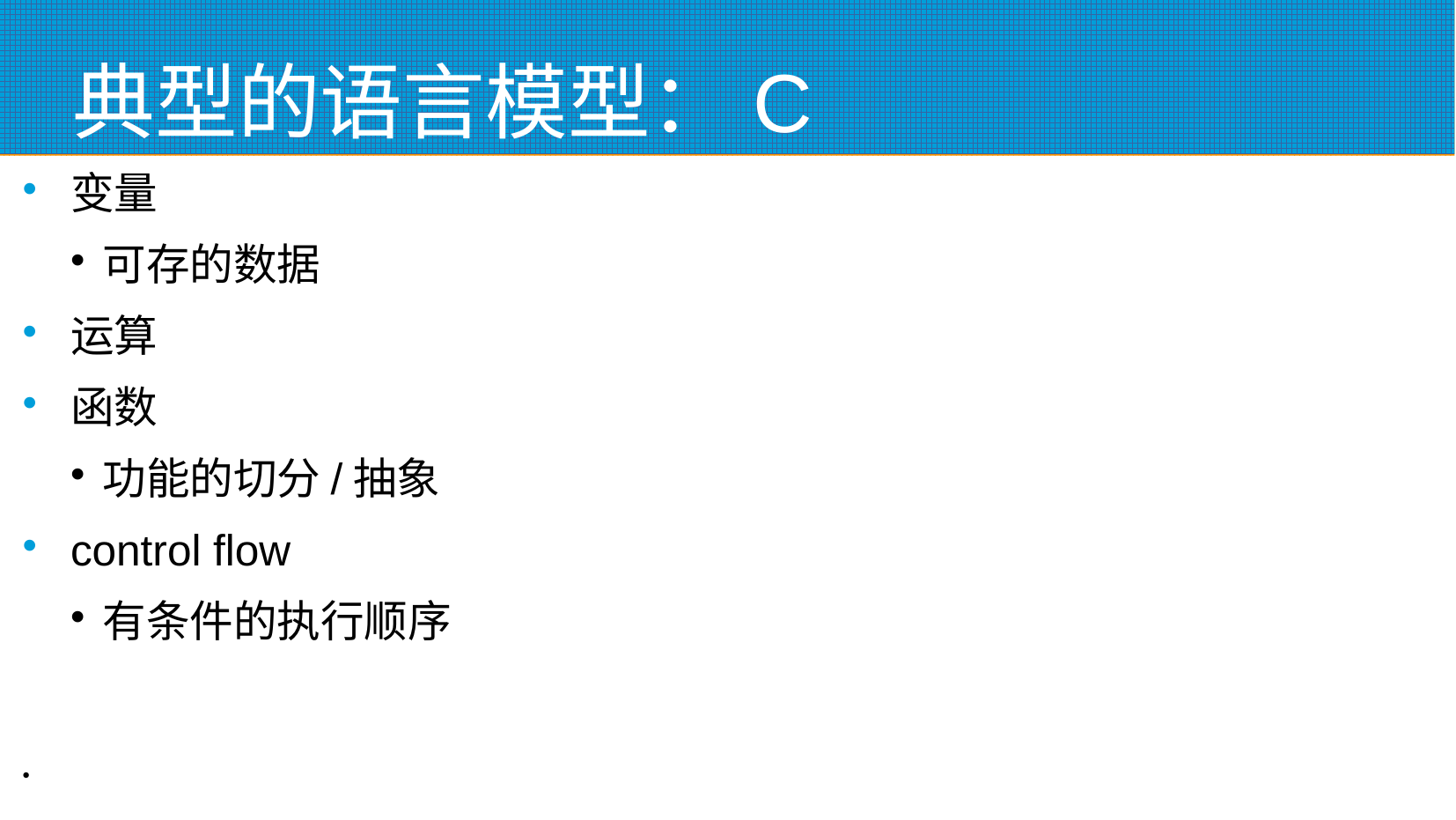

# 典型的语言模型：C
变量
可存的数据
运算
函数
功能的切分/抽象
control flow
有条件的执行顺序